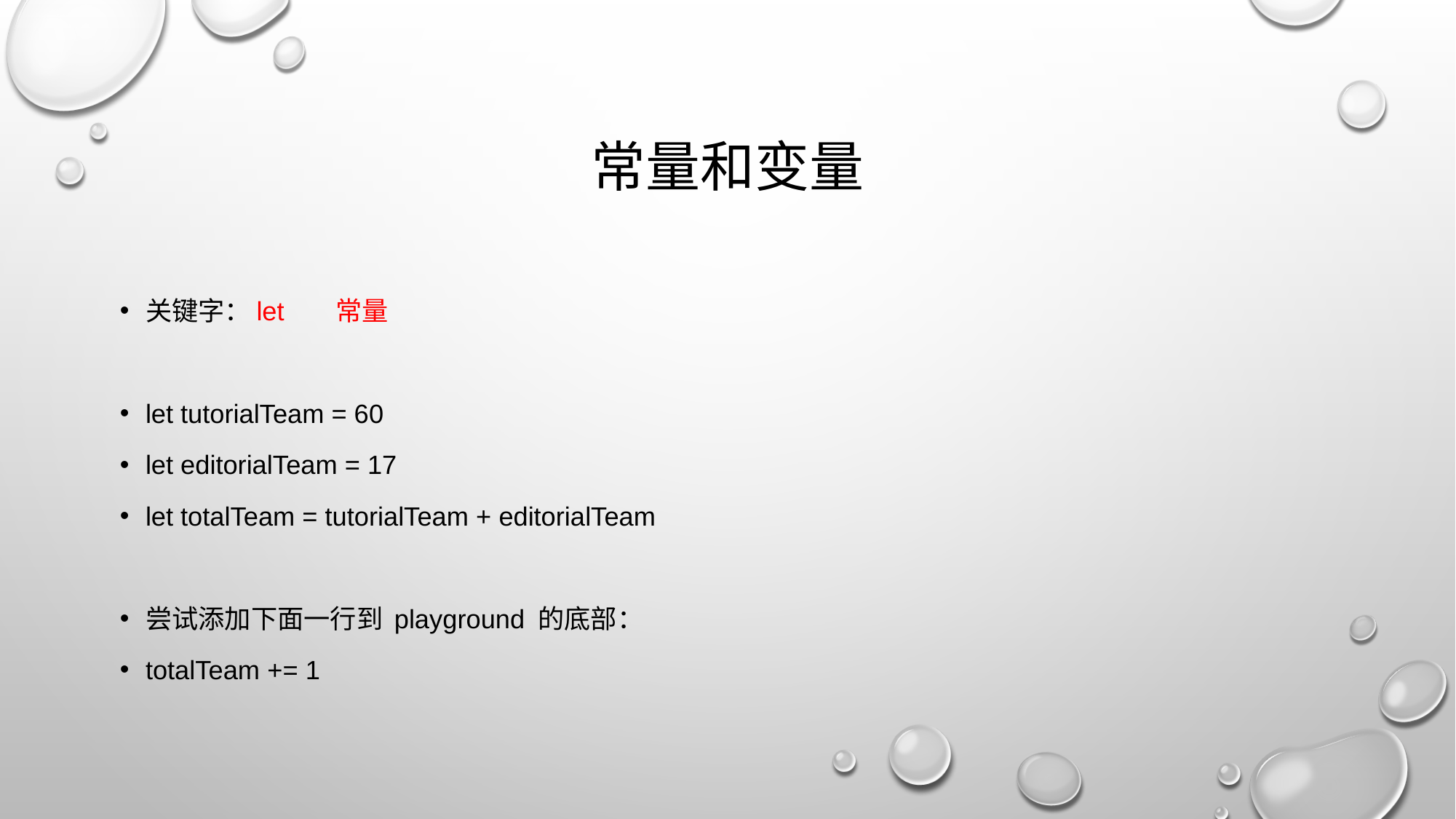

# 常量和变量
关键字：let	常量

let tutorialTeam = 60
let editorialTeam = 17
let totalTeam = tutorialTeam + editorialTeam

尝试添加下面一行到 playground 的底部：
totalTeam += 1